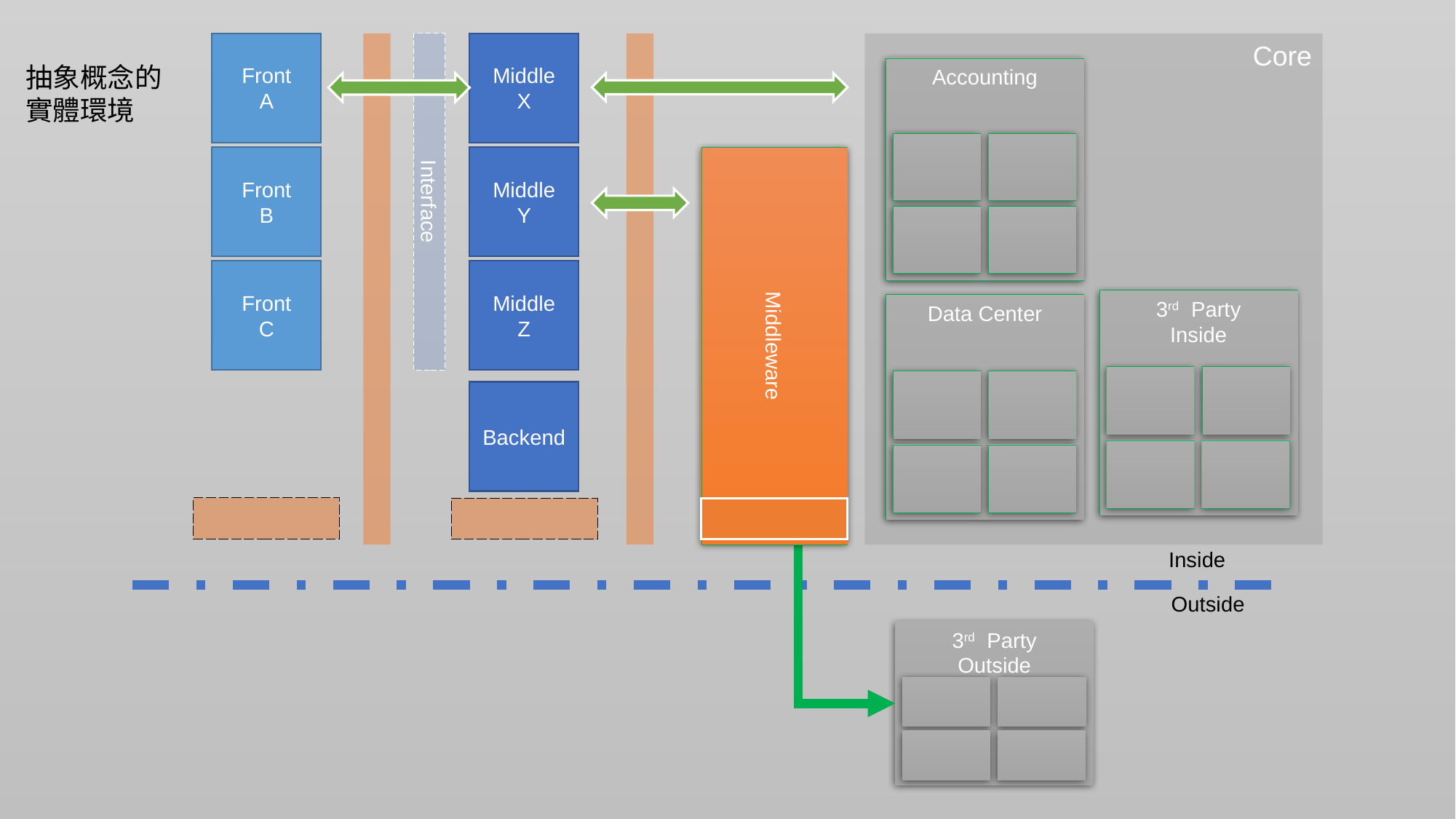

Core
Accounting

3rd  Party
Inside

Data Center

Middleware

Interface
Middle
X
Middle
Y
Middle
Z
Backend
Front
A
Front
B
Front
C

Inside
Outside
3rd  Party
Outside

抽象概念的
實體環境